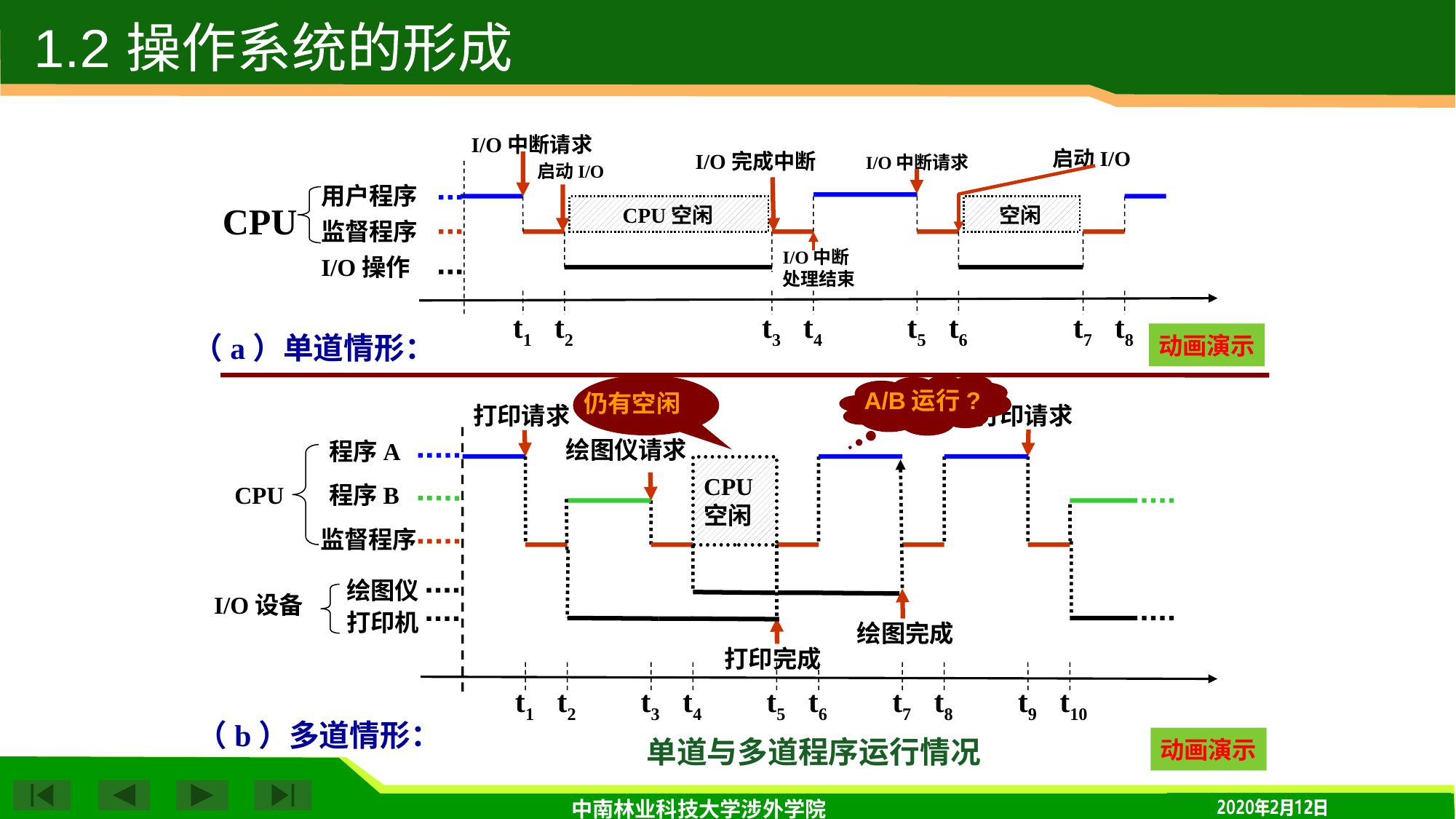

1.2 操作系统的形成
I/O中断请求
启动I/O
I/O完成中断
I/O中断请求

    启动I/O

用户程序

CPU

        CPU空闲

    空闲

监督程序

I/O中断
处理结束
I/O操作

t1
t2
t3
t4
t5
t6
t7
t8
（a）单道情形：
动画演示

仍有空闲

A/B运行?
打印请求
打印请求

绘图仪请求

程序A

CPU
空闲

CPU
程序B

监督程序

绘图仪
I/O设备

打印机
绘图完成

打印完成

t1
t2
t3
t4
t5
t6
t7
t8
t9
t10
（b）多道情形：
单道与多道程序运行情况
动画演示